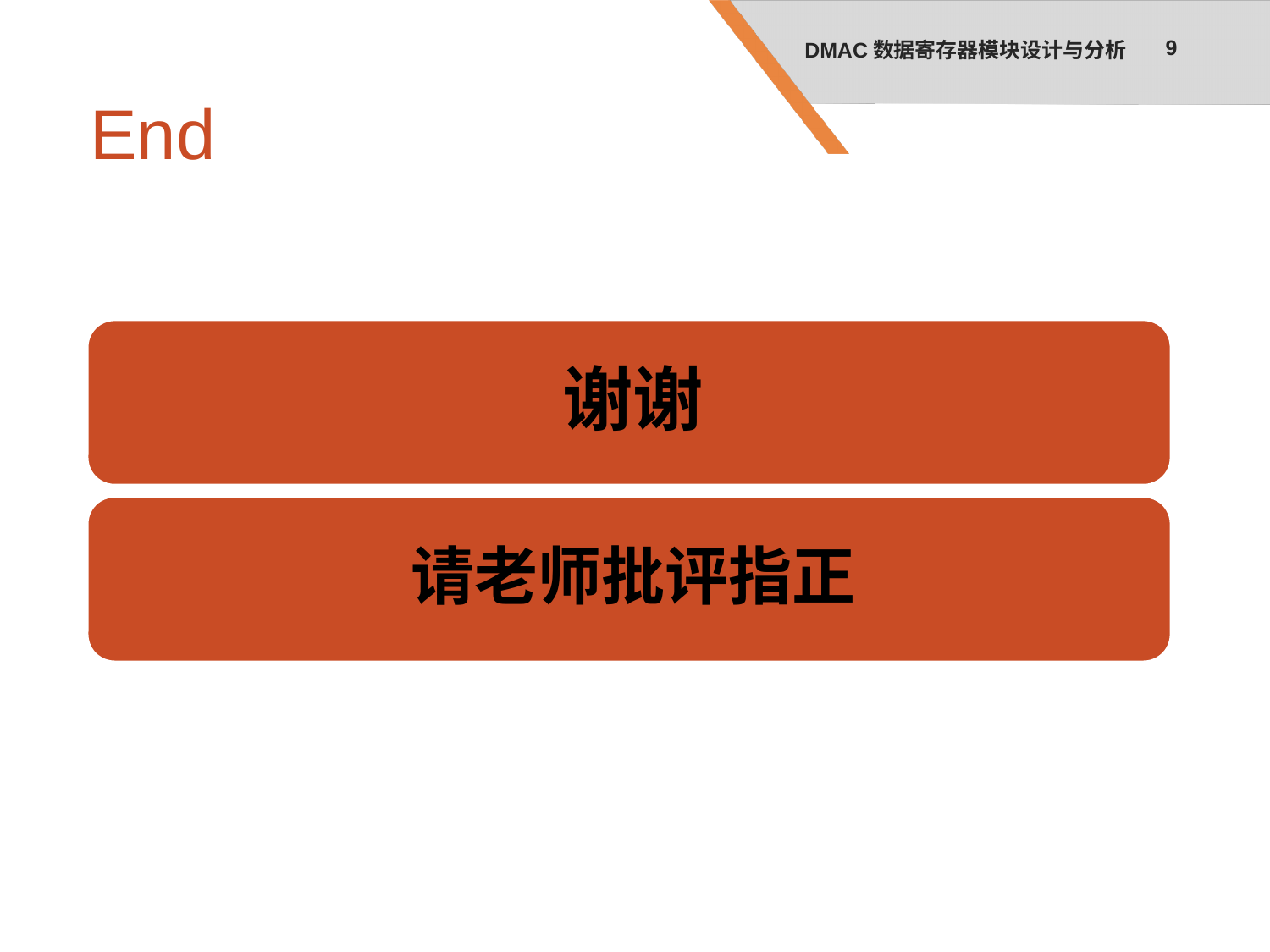

9
DMAC数据寄存器模块设计与分析
# End
谢谢
将完成的具体项目
将解决的问题
将解决的问题
将解决的问题
请老师批评指正
确保每个参与项目的人都理解行动计划